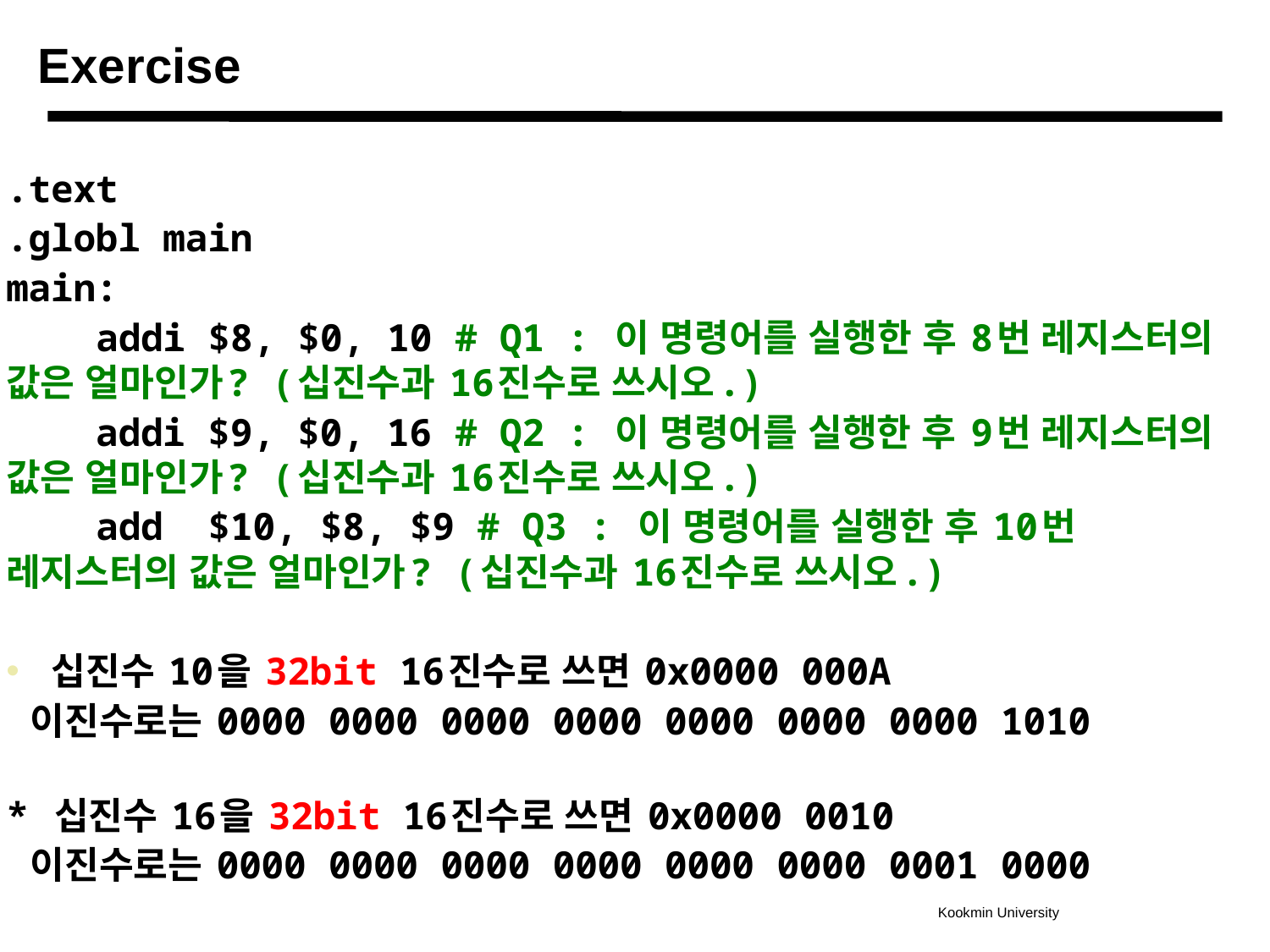

# Exercise
.text
.globl main
main:
    addi $8, $0, 10 # Q1 : 이 명령어를 실행한 후 8번 레지스터의 값은 얼마인가? (십진수과 16진수로 쓰시오.)
    addi $9, $0, 16 # Q2 : 이 명령어를 실행한 후 9번 레지스터의 값은 얼마인가? (십진수과 16진수로 쓰시오.)
    add  $10, $8, $9 # Q3 : 이 명령어를 실행한 후 10번 레지스터의 값은 얼마인가? (십진수과 16진수로 쓰시오.)

십진수 10을 32bit 16진수로 쓰면 0x0000 000A
  이진수로는 0000 0000 0000 0000 0000 0000 0000 1010
* 십진수 16을 32bit 16진수로 쓰면 0x0000 0010
  이진수로는 0000 0000 0000 0000 0000 0000 0001 0000